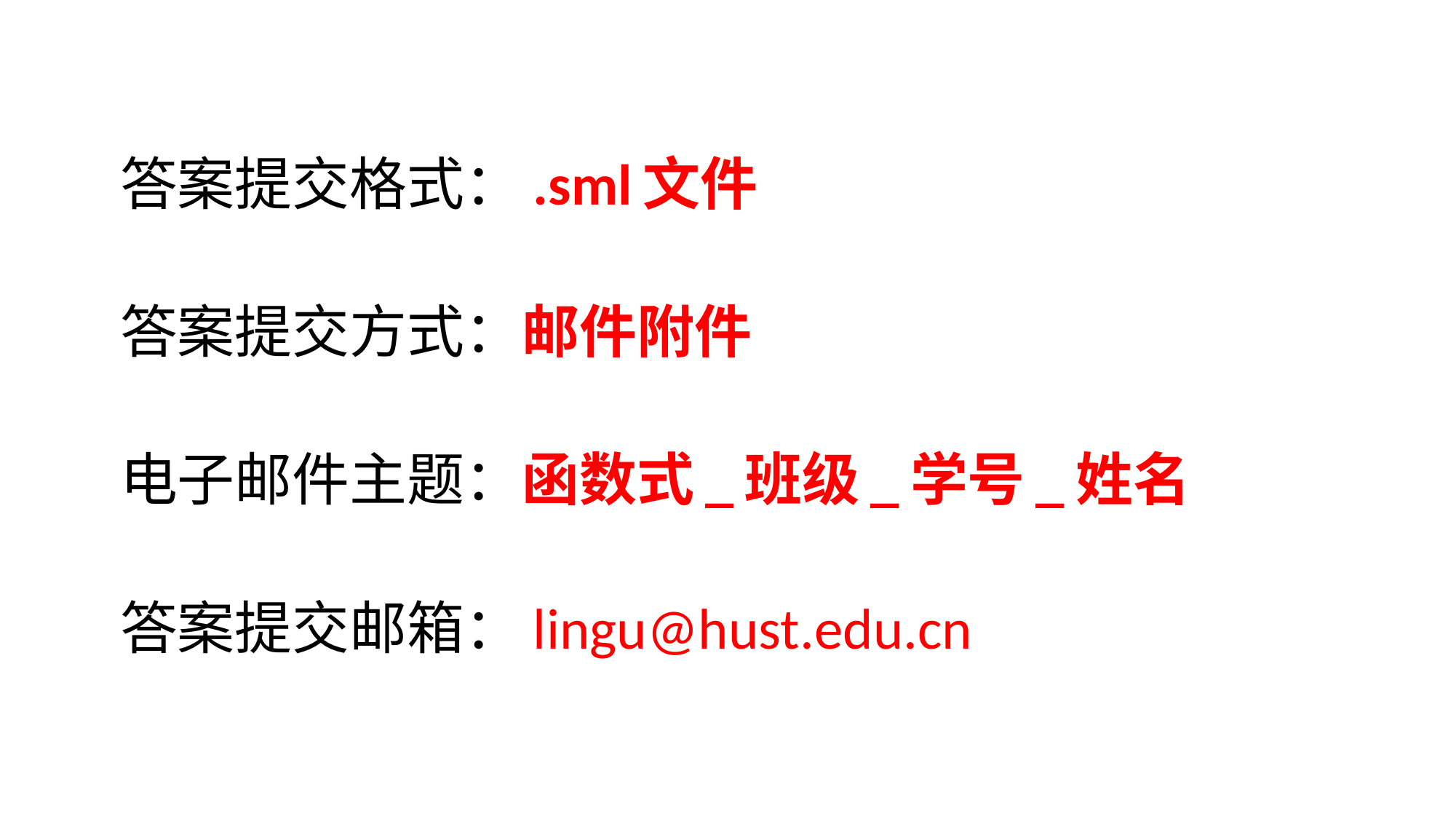

答案提交格式：.sml文件

答案提交方式：邮件附件

电子邮件主题：函数式_班级_学号_姓名

答案提交邮箱：lingu@hust.edu.cn